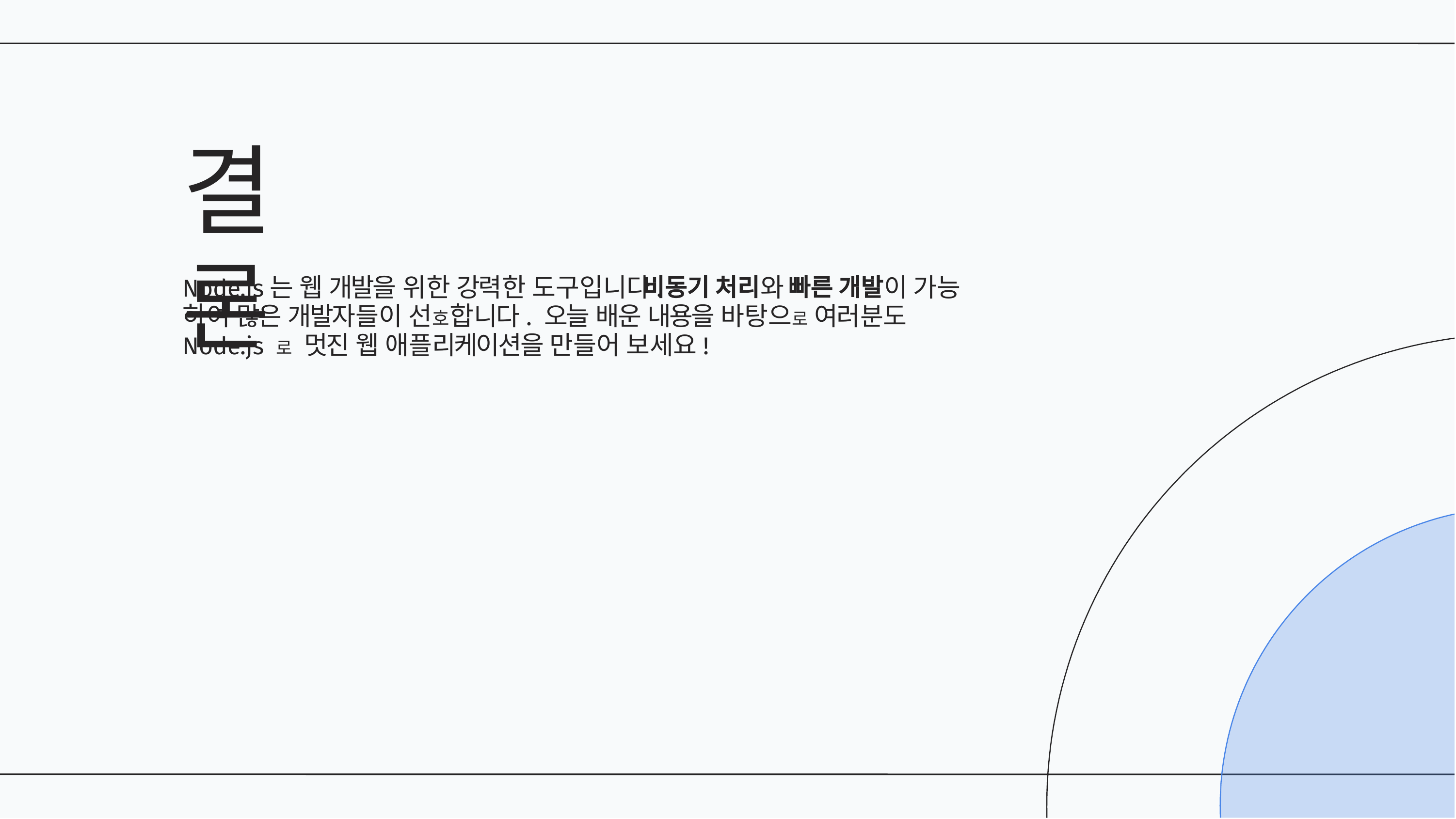

# 결론
Node.js는 웹 개발을 위한 강력한 도구입니다.	와	이 가능 하여 많은 개발자들이 선호합니다. 오늘 배운 내용을 바탕으로 여러분도 Node.js 로 멋진 웹 애플리케이션을 만들어 보세요!